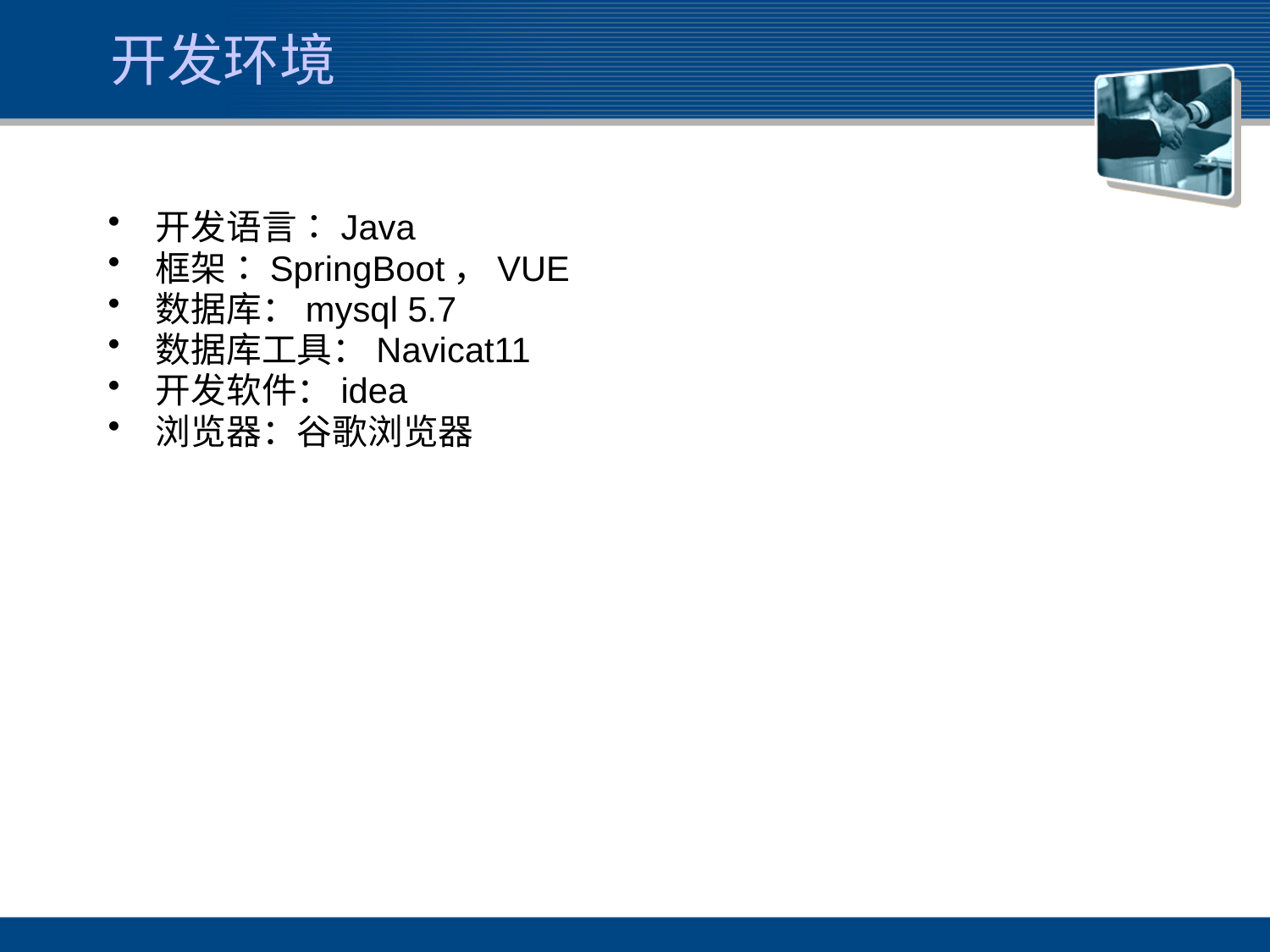

开发环境
开发语言：Java
框架：SpringBoot，VUE
数据库：mysql 5.7
数据库工具：Navicat11
开发软件：idea
浏览器：谷歌浏览器